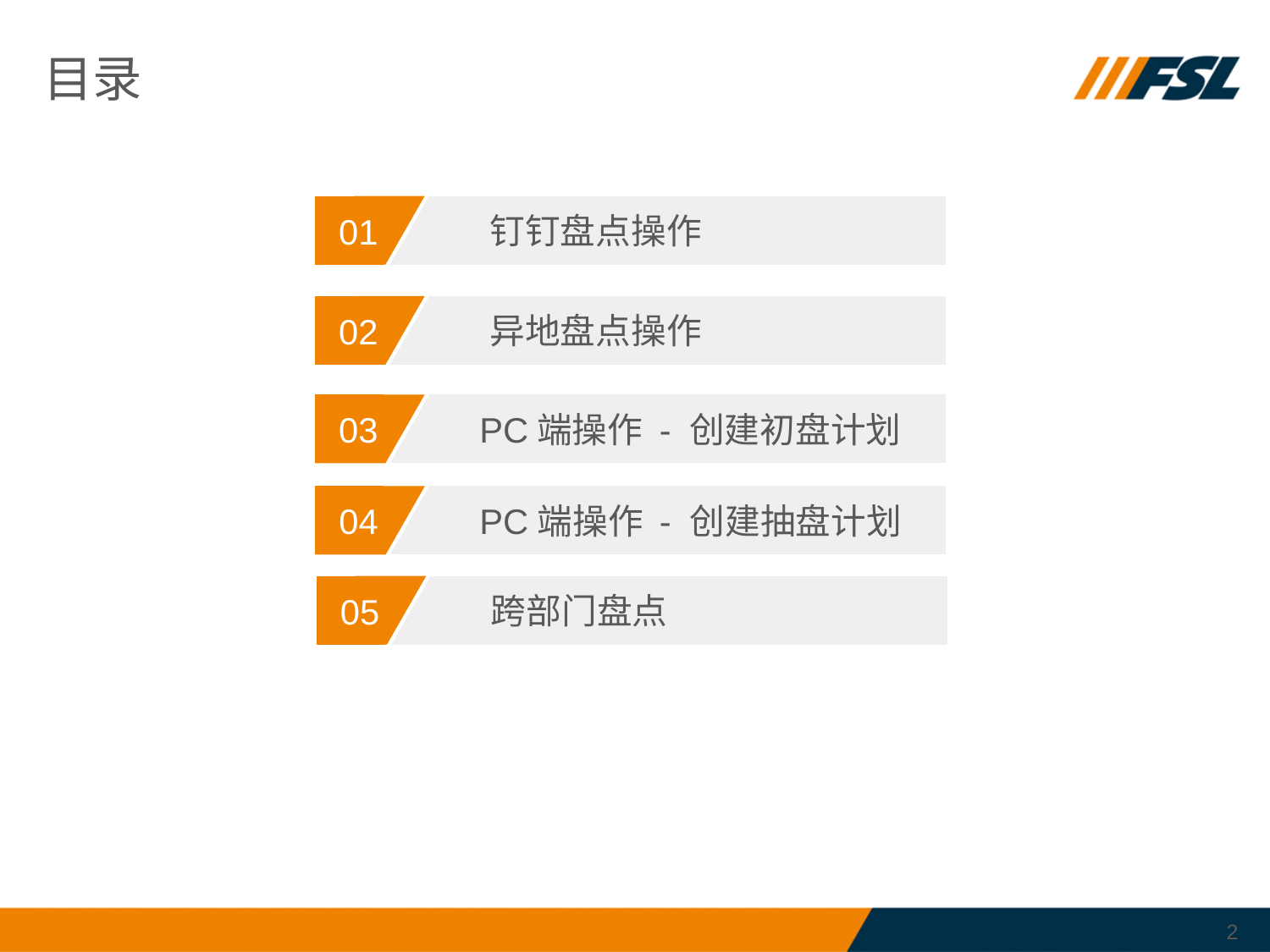

目录

钉钉盘点操作
01

异地盘点操作
02

PC端操作 - 创建初盘计划
03

PC端操作 - 创建抽盘计划
04

跨部门盘点
05
2